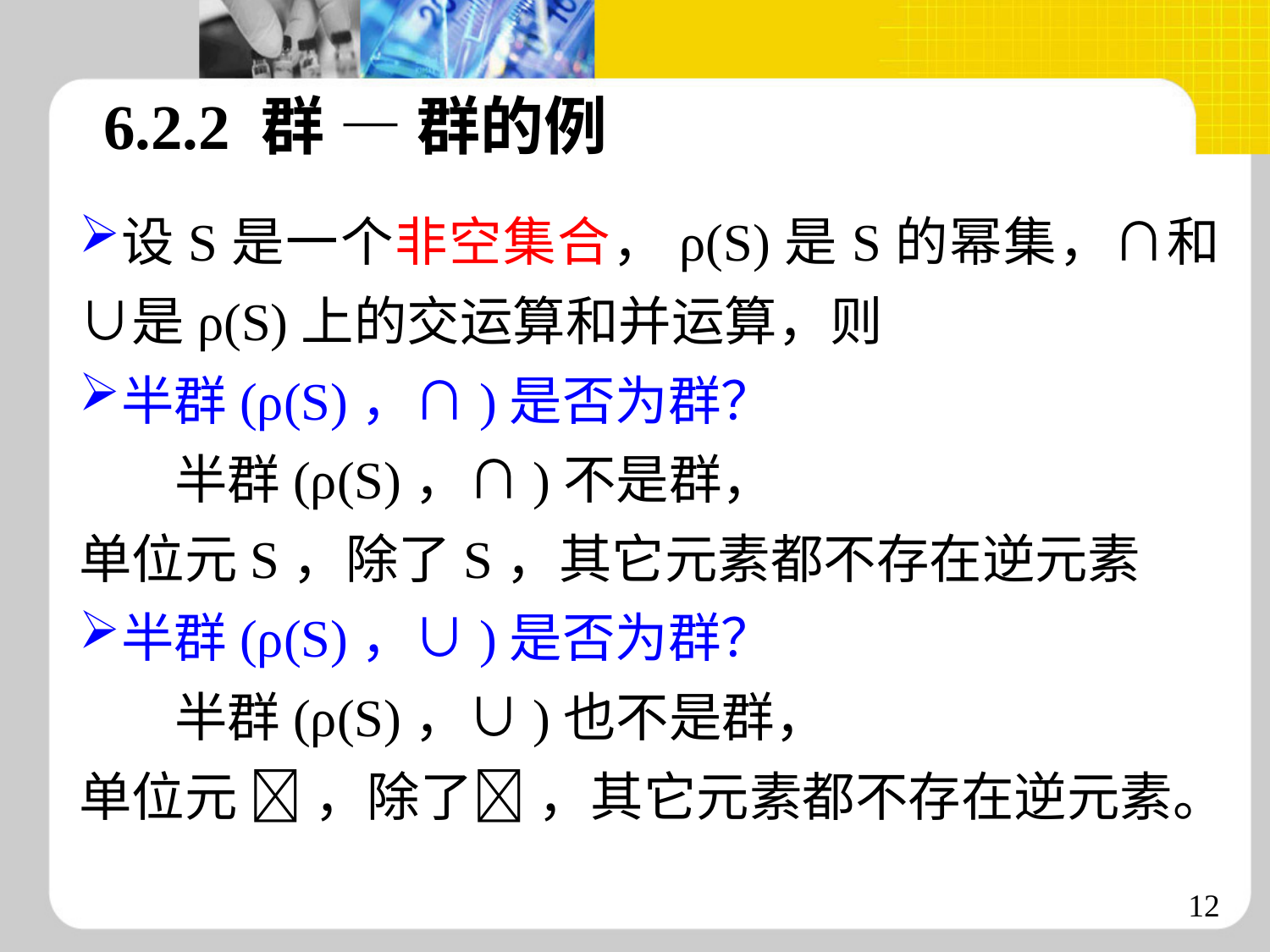

6.2.2 群 — 群的例
设S是一个非空集合，ρ(S)是S的幂集，∩和∪是ρ(S)上的交运算和并运算，则
半群(ρ(S)，∩)是否为群？
       半群(ρ(S)，∩)不是群，
单位元S，除了S，其它元素都不存在逆元素
半群(ρ(S)，∪)是否为群？
       半群(ρ(S)，∪)也不是群，
单位元 φ ，除了φ ，其它元素都不存在逆元素。

12